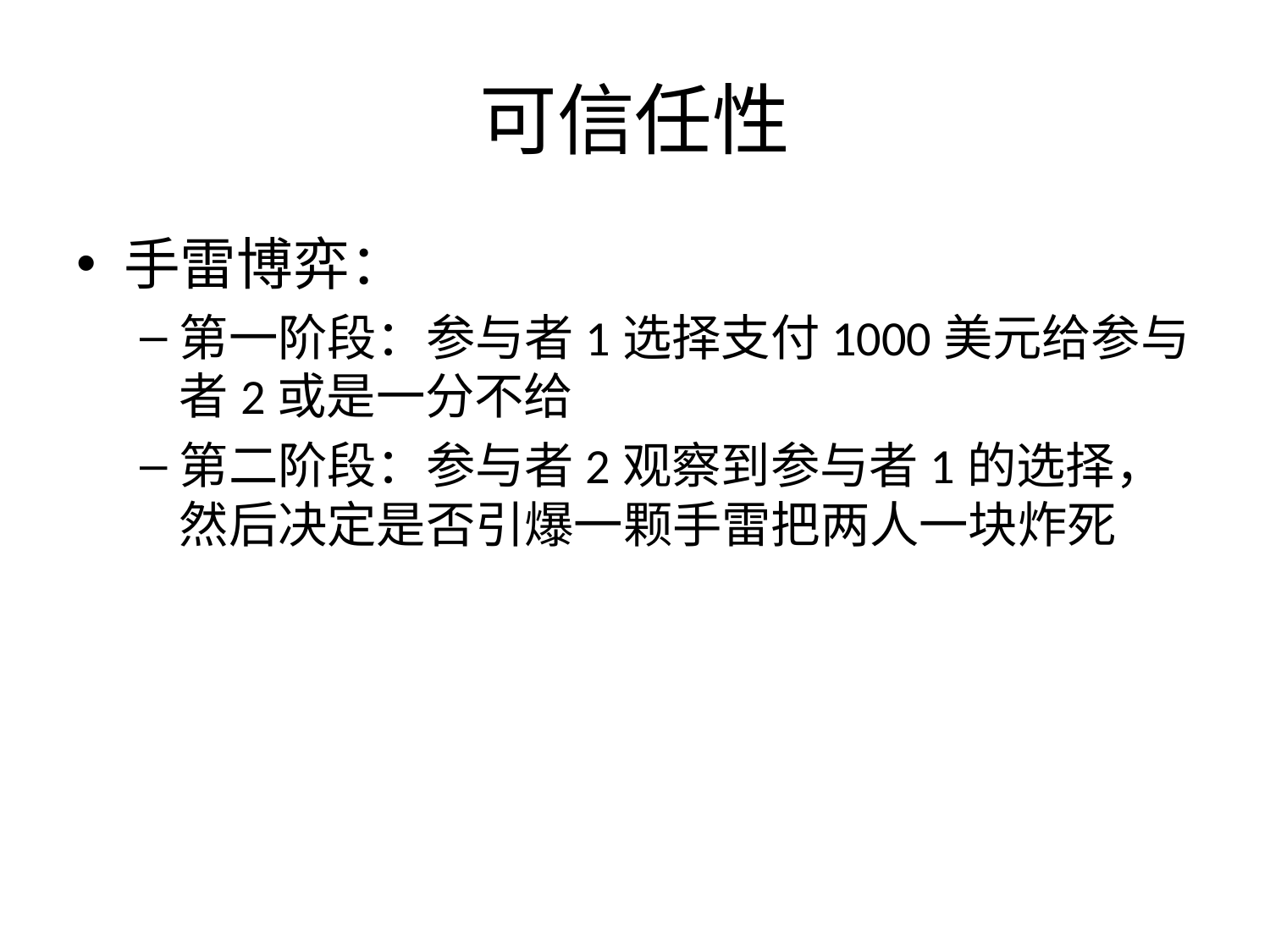

可信任性
手雷博弈：
第一阶段：参与者1选择支付1000美元给参与者2或是一分不给
第二阶段：参与者2观察到参与者1的选择，然后决定是否引爆一颗手雷把两人一块炸死